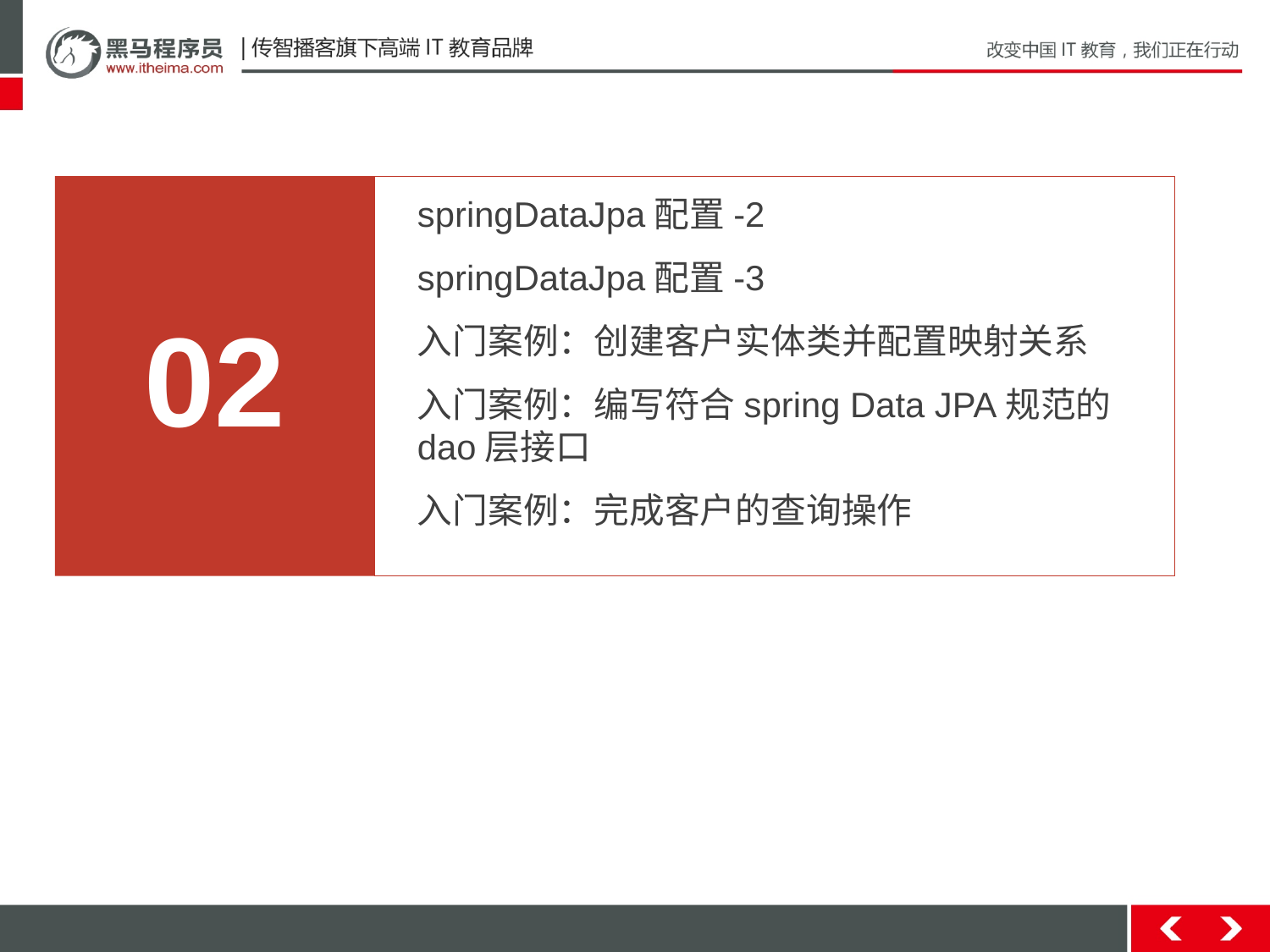

02

springDataJpa配置-2
springDataJpa配置-3
入门案例：创建客户实体类并配置映射关系
入门案例：编写符合spring Data JPA规范的dao层接口
入门案例：完成客户的查询操作